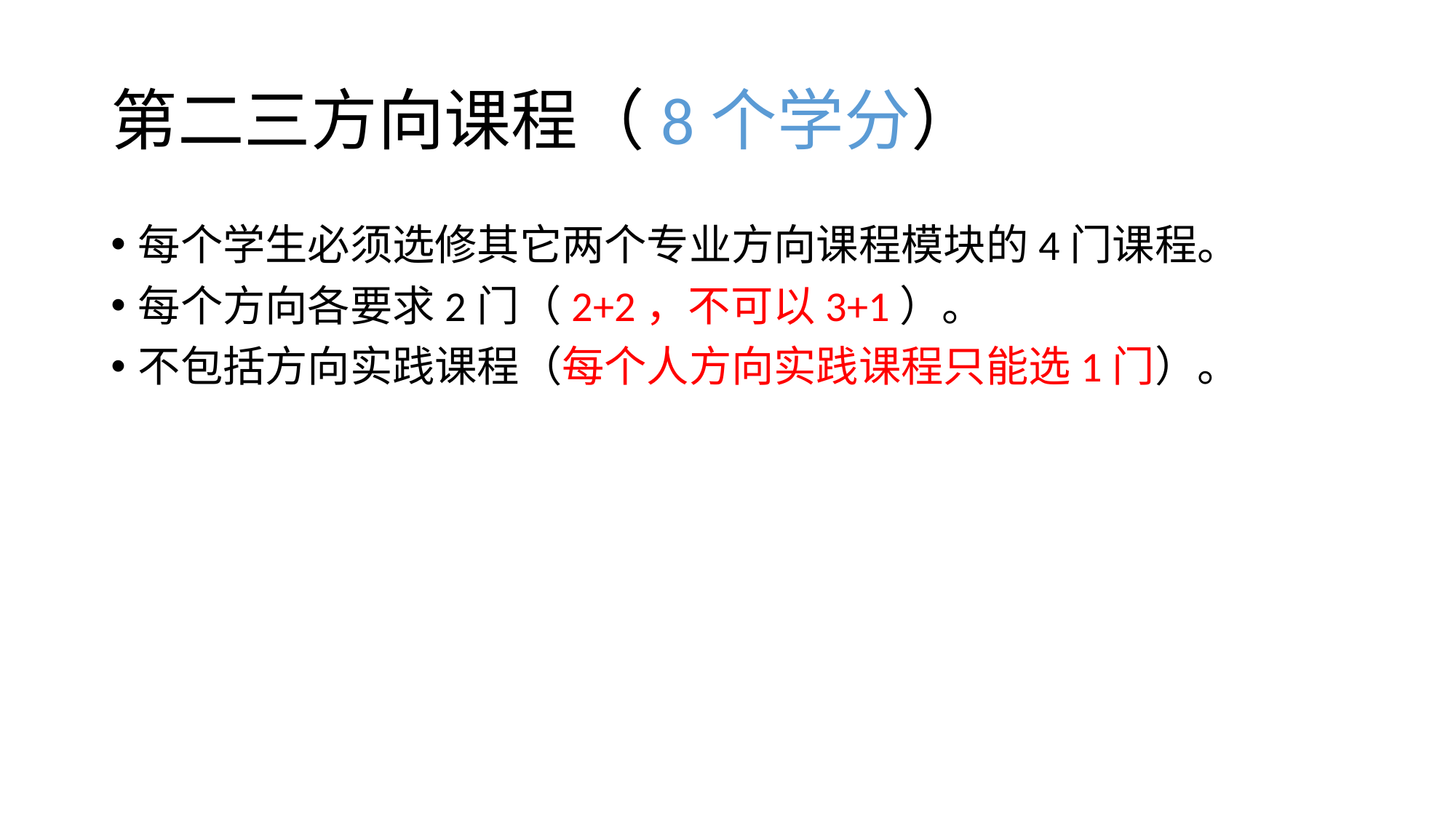

# 第二三方向课程（8个学分）
每个学生必须选修其它两个专业方向课程模块的4门课程。
每个方向各要求2门（2+2，不可以3+1）。
不包括方向实践课程（每个人方向实践课程只能选1门）。